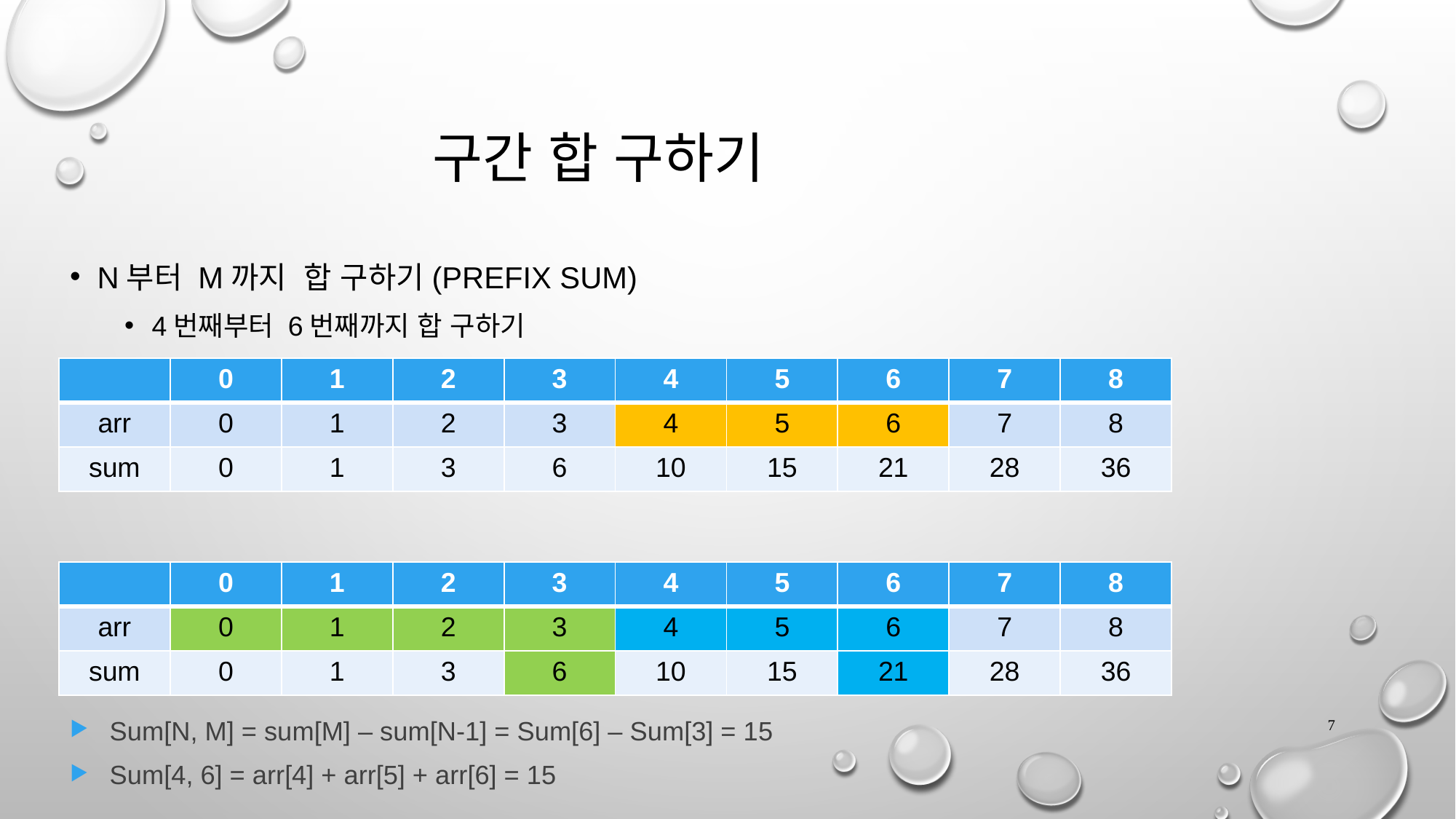

구간 합 구하기
N부터 M까지  합 구하기(Prefix Sum)
4번째부터 6번째까지 합 구하기
|  | 0 | 1 | 2 | 3 | 4 | 5 | 6 | 7 | 8 |
| --- | --- | --- | --- | --- | --- | --- | --- | --- | --- |
| arr | 0 | 1 | 2 | 3 | 4 | 5 | 6 | 7 | 8 |
| sum | 0 | 1 | 3 | 6 | 10 | 15 | 21 | 28 | 36 |

|  | 0 | 1 | 2 | 3 | 4 | 5 | 6 | 7 | 8 |
| --- | --- | --- | --- | --- | --- | --- | --- | --- | --- |
| arr | 0 | 1 | 2 | 3 | 4 | 5 | 6 | 7 | 8 |
| sum | 0 | 1 | 3 | 6 | 10 | 15 | 21 | 28 | 36 |
7
Sum[N, M] = sum[M] – sum[N-1] = Sum[6] – Sum[3] = 15
Sum[4, 6] = arr[4] + arr[5] + arr[6] = 15